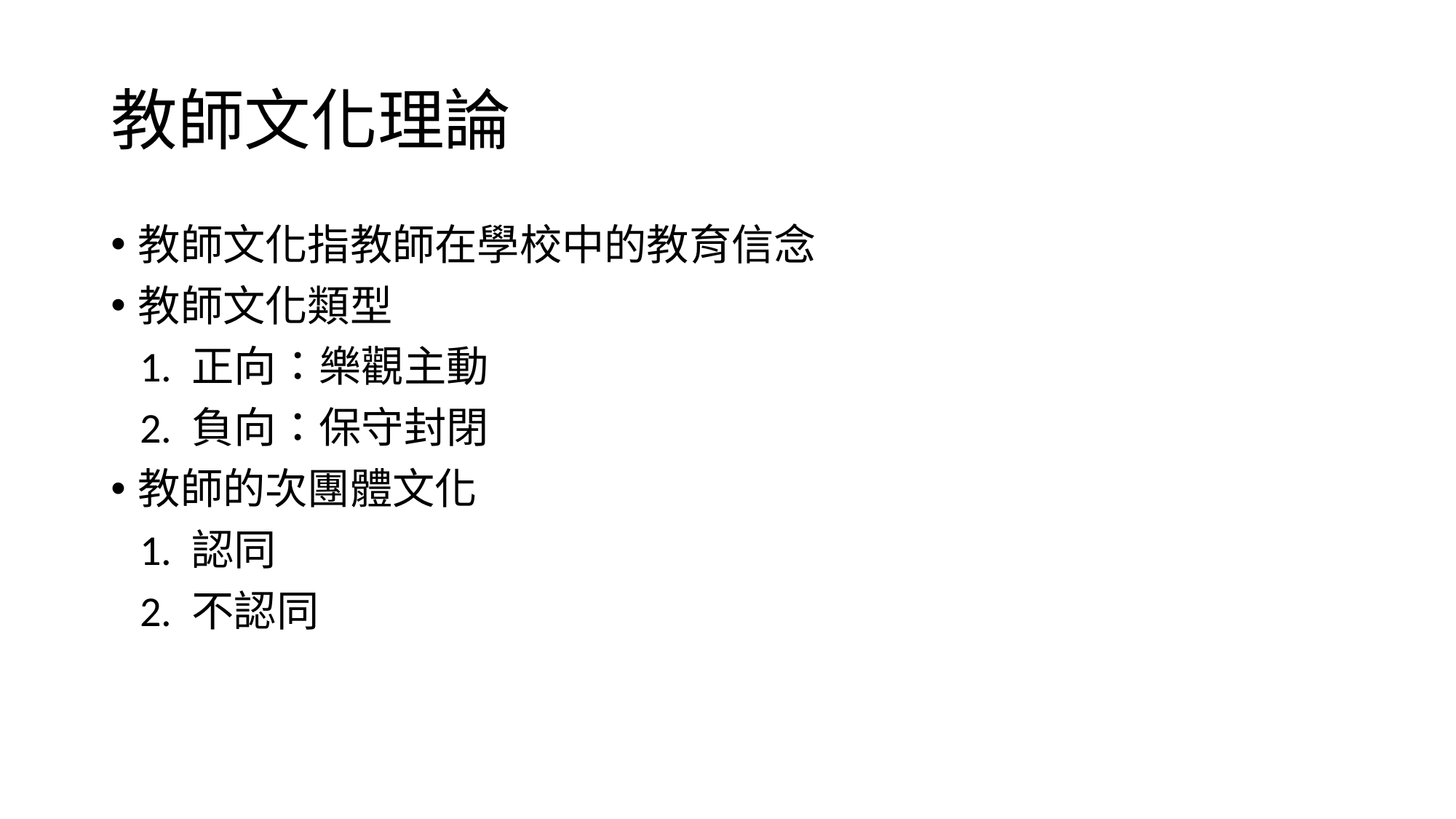

# 教師文化理論
教師文化指教師在學校中的教育信念
教師文化類型
   1. 正向：樂觀主動
   2. 負向：保守封閉
教師的次團體文化
   1. 認同
   2. 不認同